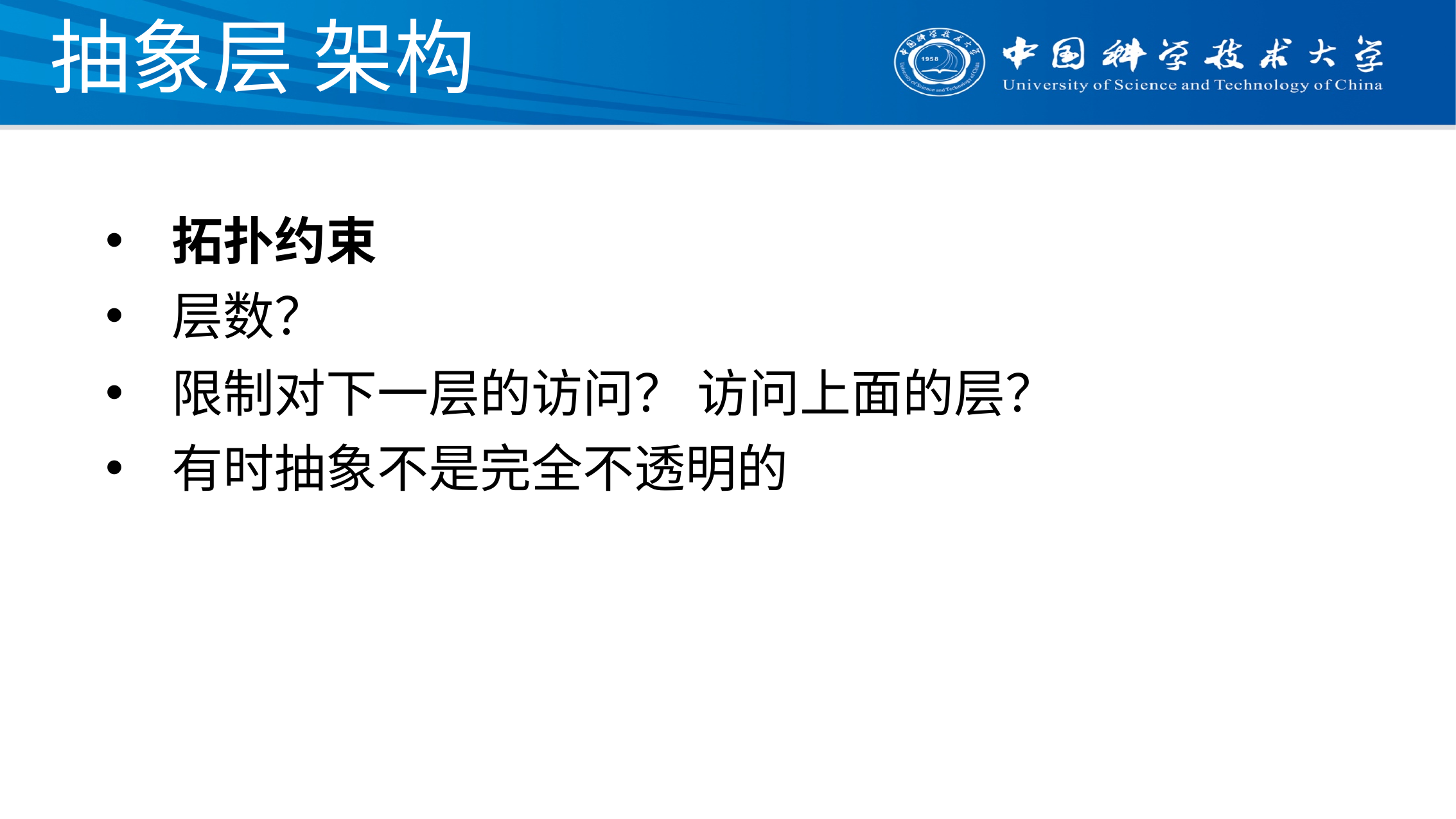

# 抽象层 架构
拓扑约束
层数？
限制对下一层的访问？ 访问上面的层？
有时抽象不是完全不透明的